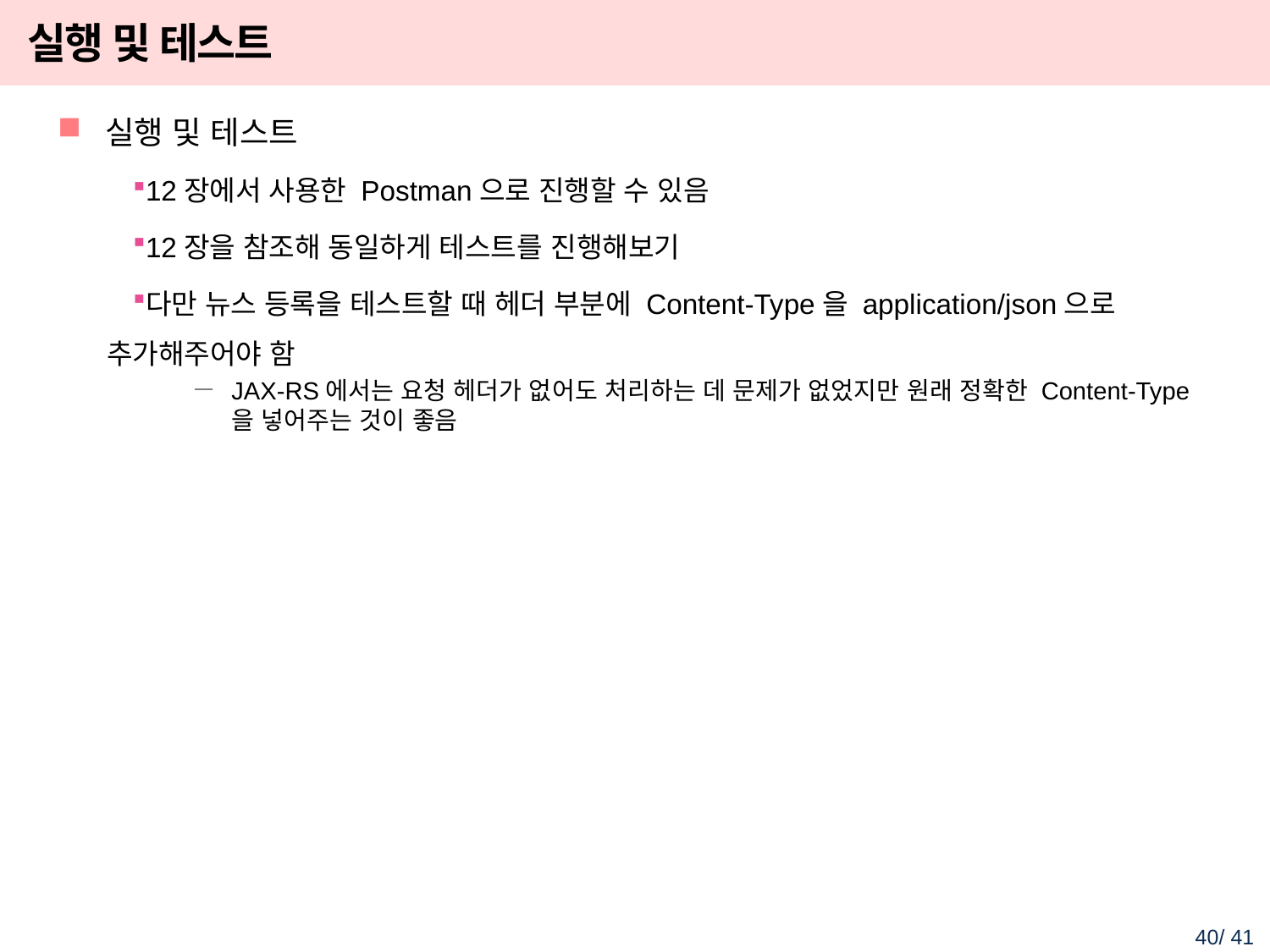

# 실행 및 테스트
실행 및 테스트
12장에서 사용한 Postman으로 진행할 수 있음
12장을 참조해 동일하게 테스트를 진행해보기
다만 뉴스 등록을 테스트할 때 헤더 부분에 Content-Type을 application/json으로 추가해주어야 함
JAX-RS에서는 요청 헤더가 없어도 처리하는 데 문제가 없었지만 원래 정확한 Content-Type을 넣어주는 것이 좋음